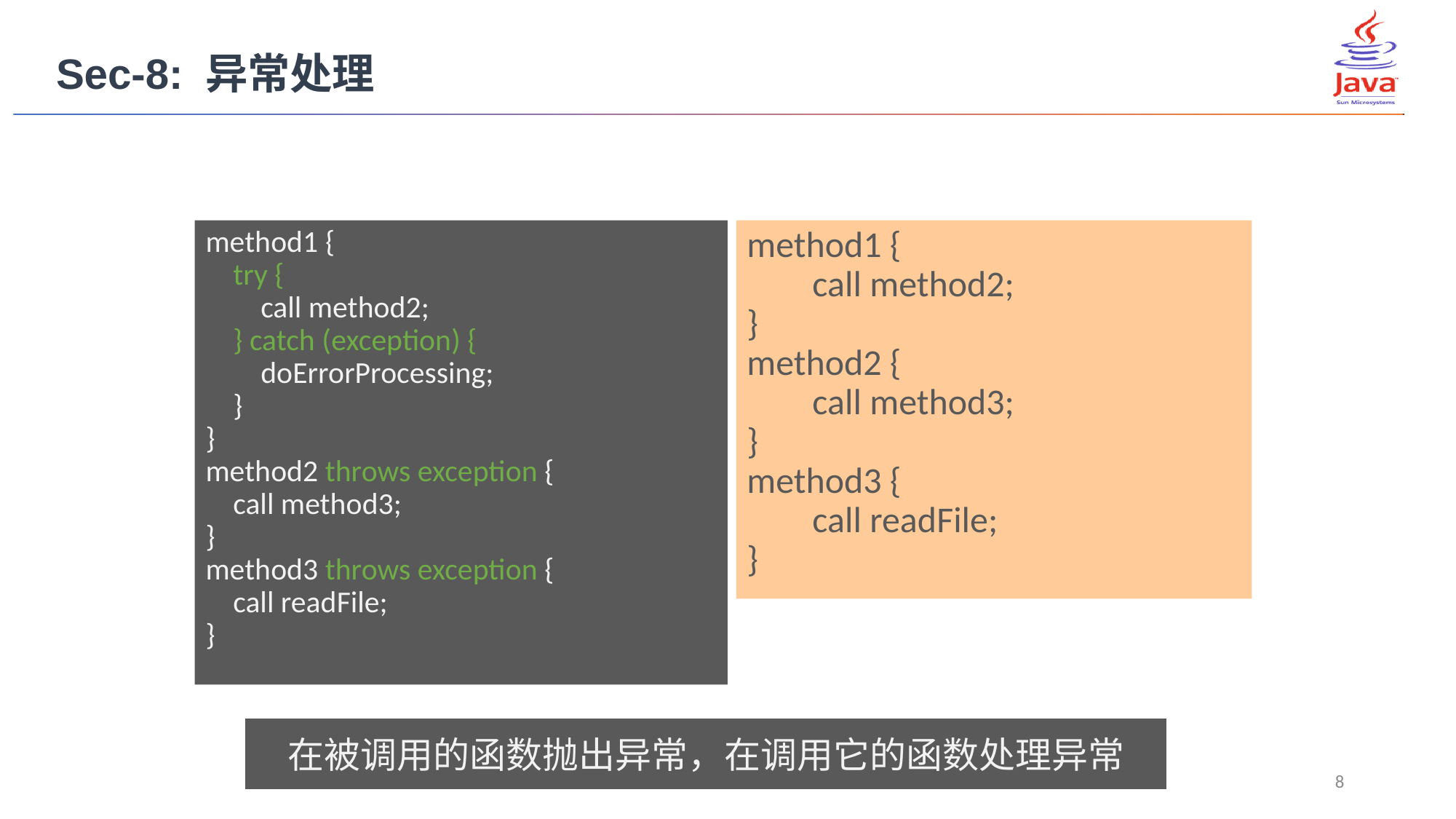

Sec-8: 异常处理

采用异常处理有什么好处？
对正常代码与错误代码进行隔离
对错误进行分类处理
沿方法调用堆栈定位出错位置
method1 {
    try {
        call method2;
    } catch (exception) {
        doErrorProcessing;
    }
}
method2 throws exception {
    call method3;
}
method3 throws exception {
    call readFile;
}
method1 {
        call method2;
}
method2 {
        call method3;
}
method3 {
        call readFile;
}
在被调用的函数抛出异常，在调用它的函数处理异常
8